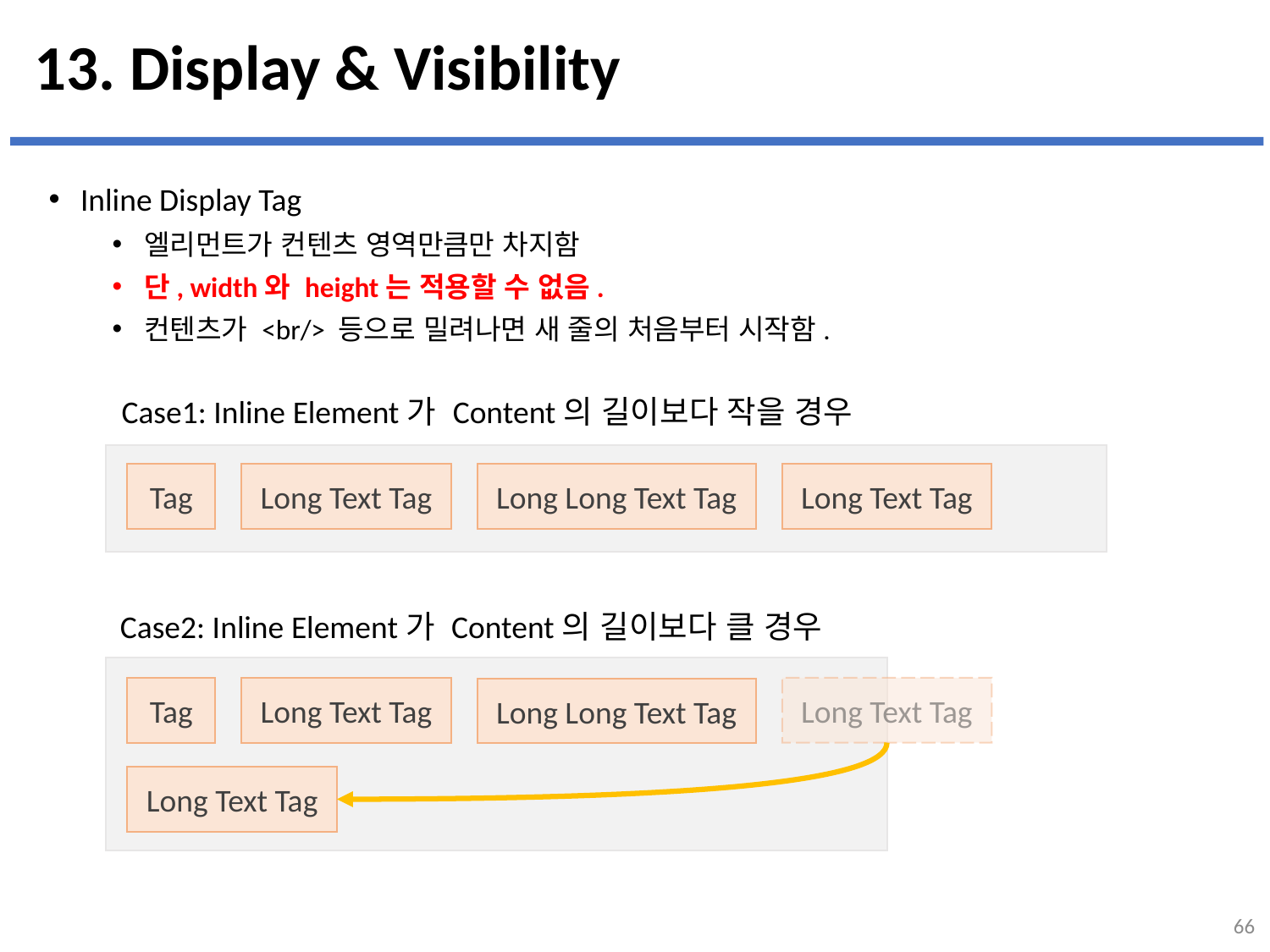

# 13. Display & Visibility
Inline Display Tag
엘리먼트가 컨텐츠 영역만큼만 차지함
단, width와 height는 적용할 수 없음.
컨텐츠가 <br/> 등으로 밀려나면 새 줄의 처음부터 시작함.

Case1: Inline Element가 Content의 길이보다 작을 경우

Tag
Long Text Tag
Long Long Text Tag
Long Text Tag
Case2: Inline Element가 Content의 길이보다 클 경우

Tag
Long Text Tag
Long Text Tag
Long Long Text Tag
Long Text Tag
66